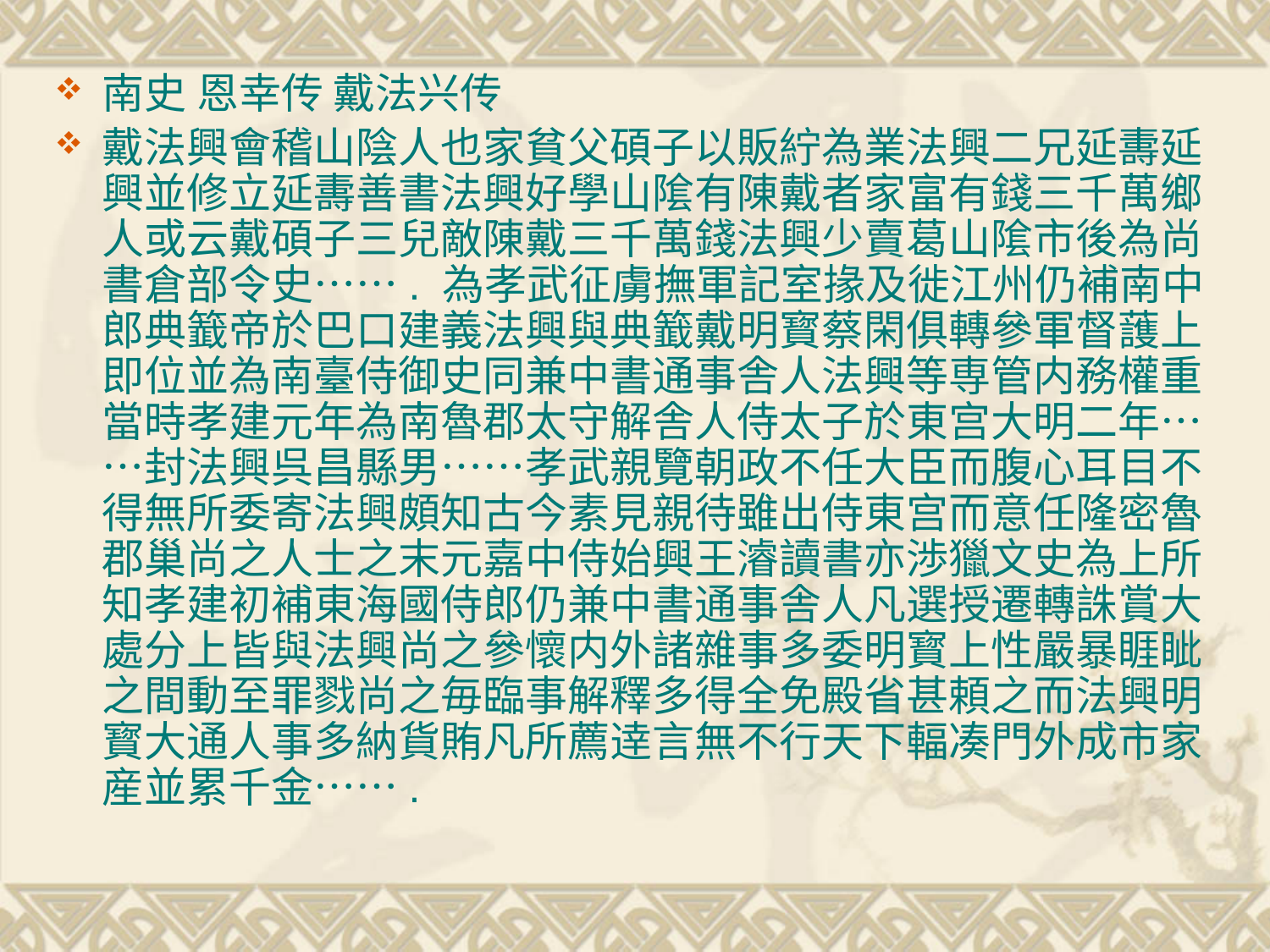

南史 恩幸传 戴法兴传
戴法興會稽山陰人也家貧父碩子以販紵為業法興二兄延夀延興並修立延夀善書法興好學山隂有陳戴者家富有錢三千萬鄉人或云戴碩子三兒敵陳戴三千萬錢法興少賣葛山隂市後為尚書倉部令史……. 為孝武征虜撫軍記室掾及徙江州仍補南中郎典籖帝於巴口建義法興與典籖戴明寳蔡閑俱轉參軍督䕶上即位並為南臺侍御史同兼中書通事舎人法興等専管内務權重當時孝建元年為南魯郡太守解舎人侍太子於東宫大明二年……封法興呉昌縣男……孝武親覽朝政不任大臣而腹心耳目不得無所委寄法興頗知古今素見親待雖出侍東宫而意任隆密魯郡巢尚之人士之末元嘉中侍始興王濬讀書亦渉獵文史為上所知孝建初補東海國侍郎仍兼中書通事舎人凡選授遷轉誅賞大處分上皆與法興尚之參懷内外諸雜事多委明寳上性嚴暴睚眦之間動至罪戮尚之毎臨事解釋多得全免殿省甚頼之而法興明寳大通人事多納貨賄凡所薦逹言無不行天下輻凑門外成市家産並累千金…….